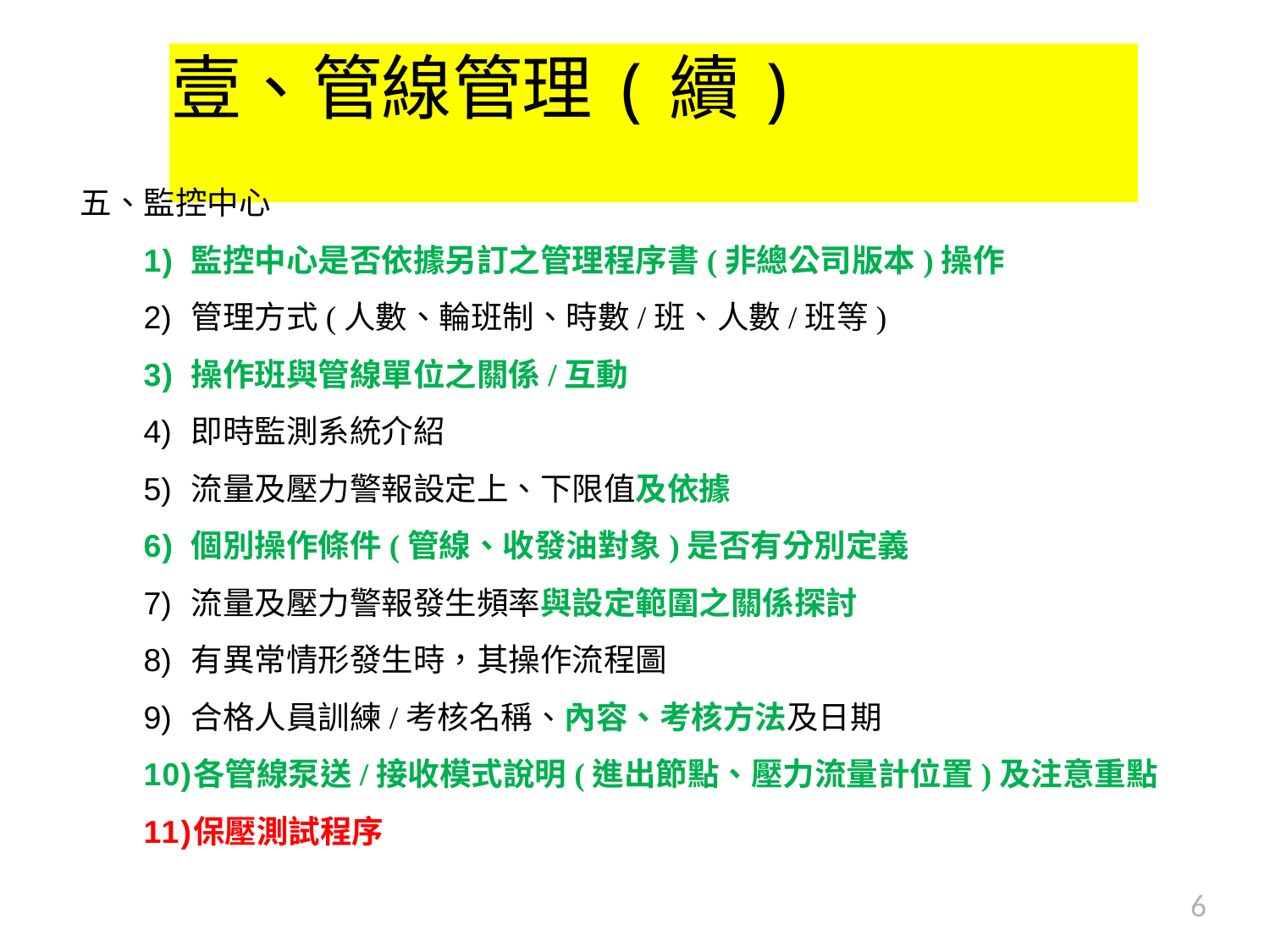

# 壹、管線管理(續)
五、監控中心
監控中心是否依據另訂之管理程序書(非總公司版本)操作
管理方式(人數、輪班制、時數/班、人數/班等)
操作班與管線單位之關係/互動
即時監測系統介紹
流量及壓力警報設定上、下限值及依據
個別操作條件(管線、收發油對象)是否有分別定義
流量及壓力警報發生頻率與設定範圍之關係探討
有異常情形發生時，其操作流程圖
合格人員訓練/考核名稱、內容、考核方法及日期
各管線泵送/接收模式說明(進出節點、壓力流量計位置)及注意重點
保壓測試程序
6